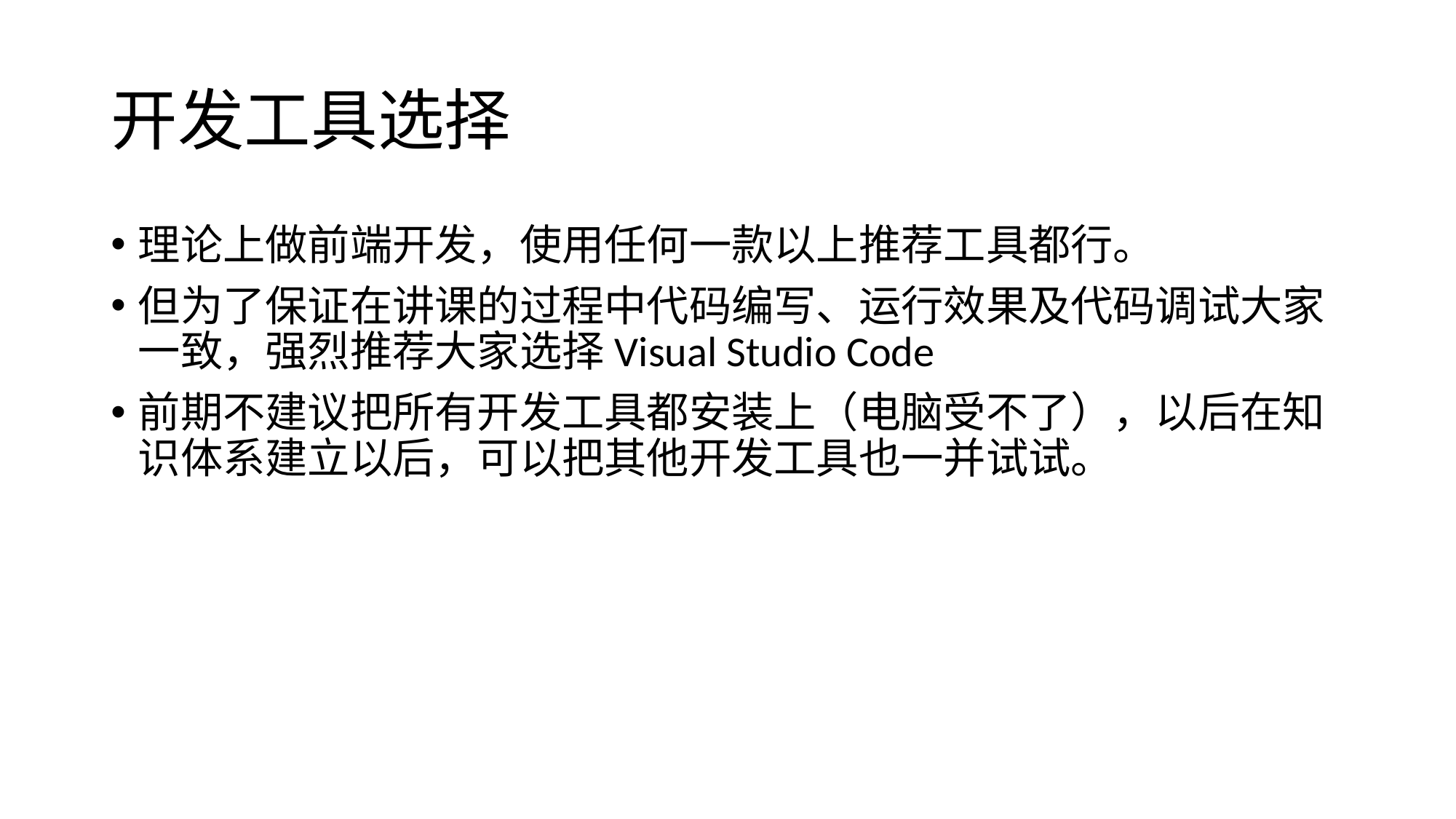

# 开发工具选择
理论上做前端开发，使用任何一款以上推荐工具都行。
但为了保证在讲课的过程中代码编写、运行效果及代码调试大家一致，强烈推荐大家选择Visual Studio Code
前期不建议把所有开发工具都安装上（电脑受不了），以后在知识体系建立以后，可以把其他开发工具也一并试试。